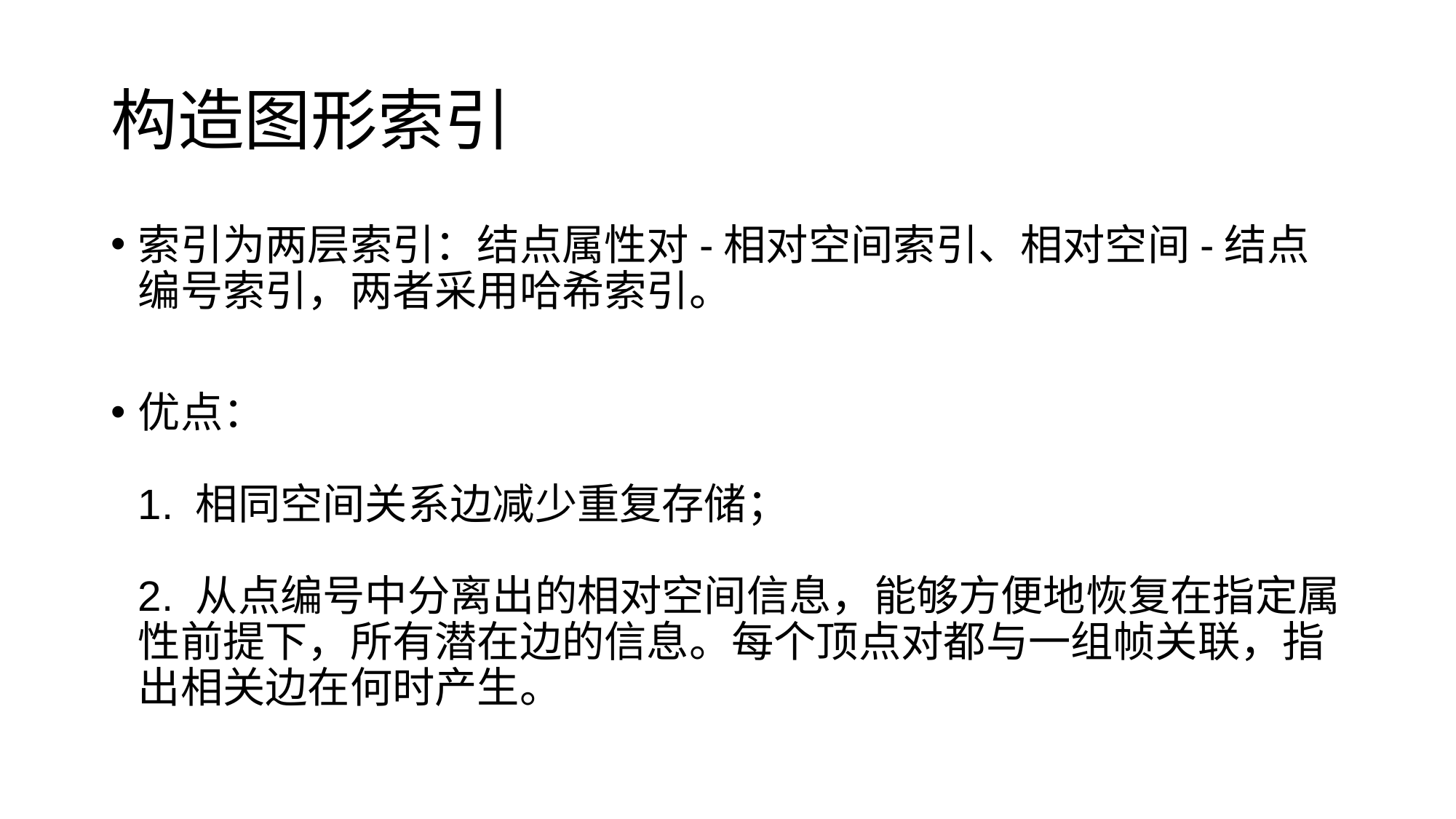

# 构造图形索引
索引为两层索引：结点属性对-相对空间索引、相对空间-结点编号索引，两者采用哈希索引。

优点：
1. 相同空间关系边减少重复存储；
2. 从点编号中分离出的相对空间信息，能够方便地恢复在指定属性前提下，所有潜在边的信息。每个顶点对都与一组帧关联，指出相关边在何时产生。